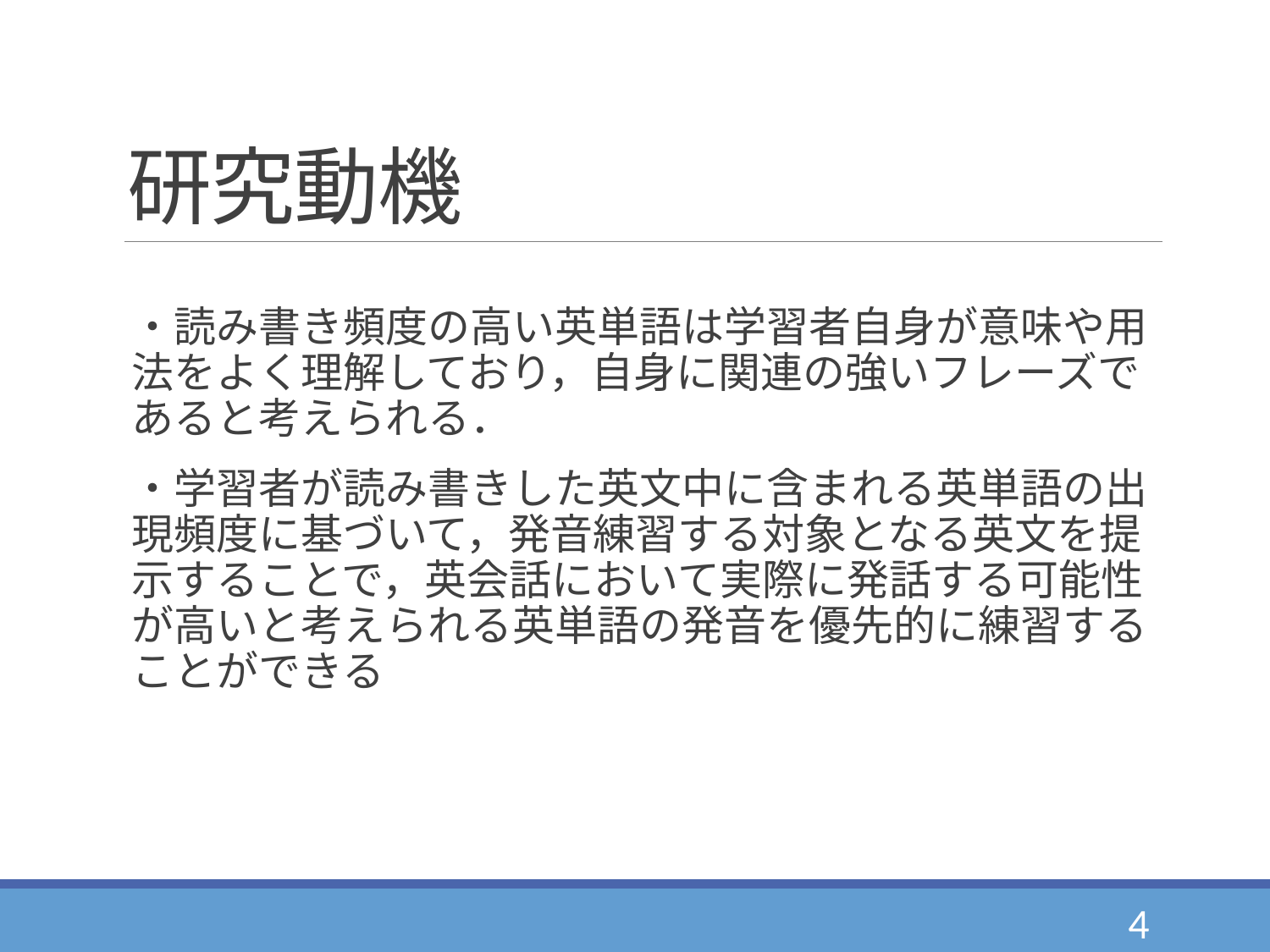

# 研究動機
・読み書き頻度の高い英単語は学習者自身が意味や用法をよく理解しており，自身に関連の強いフレーズであると考えられる．
・学習者が読み書きした英文中に含まれる英単語の出現頻度に基づいて，発音練習する対象となる英文を提示することで，英会話において実際に発話する可能性が高いと考えられる英単語の発音を優先的に練習することができる
4